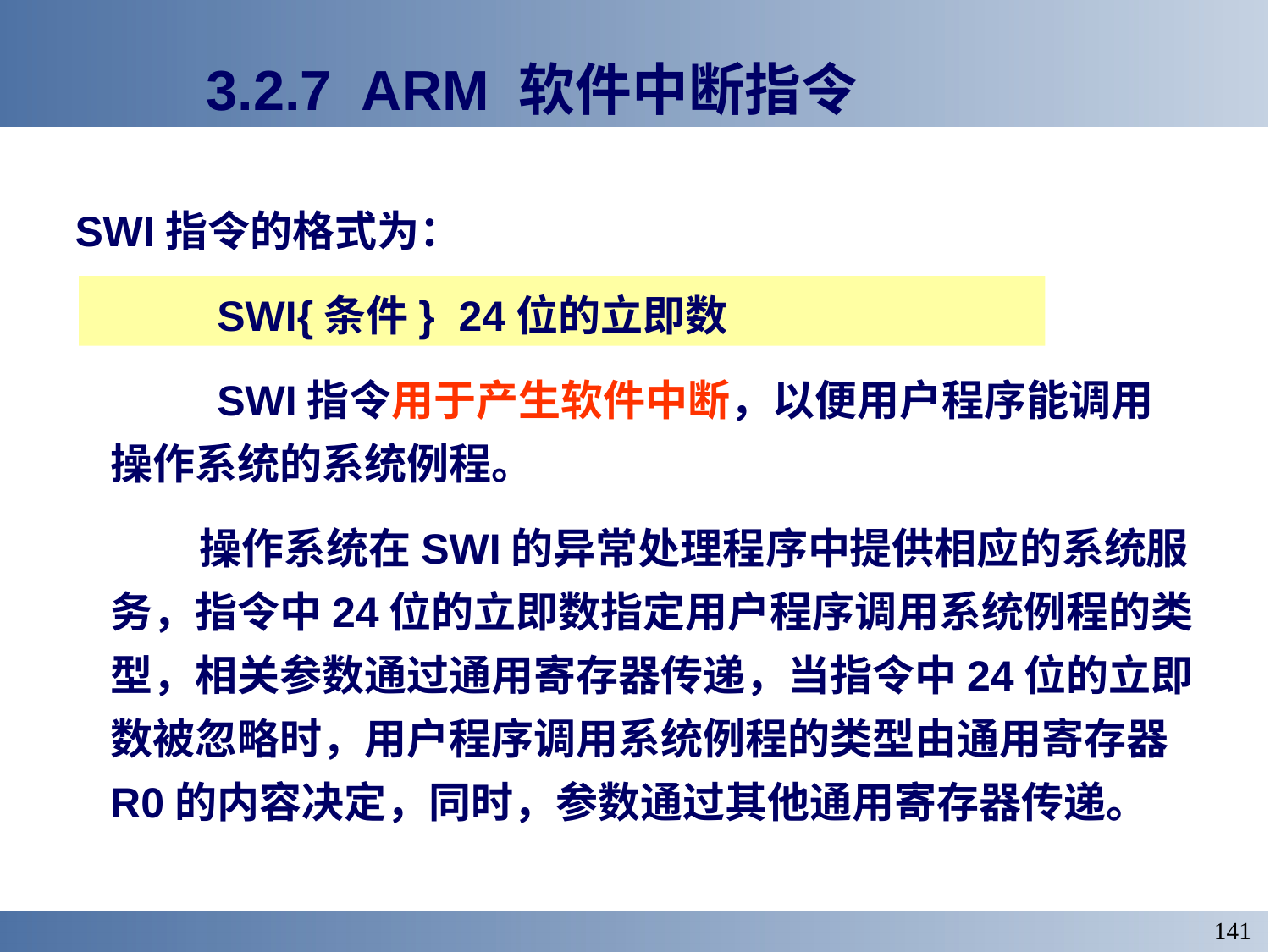

# 3.2.7  ARM 软件中断指令
SWI指令的格式为：
            SWI{条件}  24位的立即数
            SWI指令用于产生软件中断，以便用户程序能调用操作系统的系统例程。
            操作系统在SWI的异常处理程序中提供相应的系统服务，指令中24位的立即数指定用户程序调用系统例程的类型，相关参数通过通用寄存器传递，当指令中24位的立即数被忽略时，用户程序调用系统例程的类型由通用寄存器R0的内容决定，同时，参数通过其他通用寄存器传递。